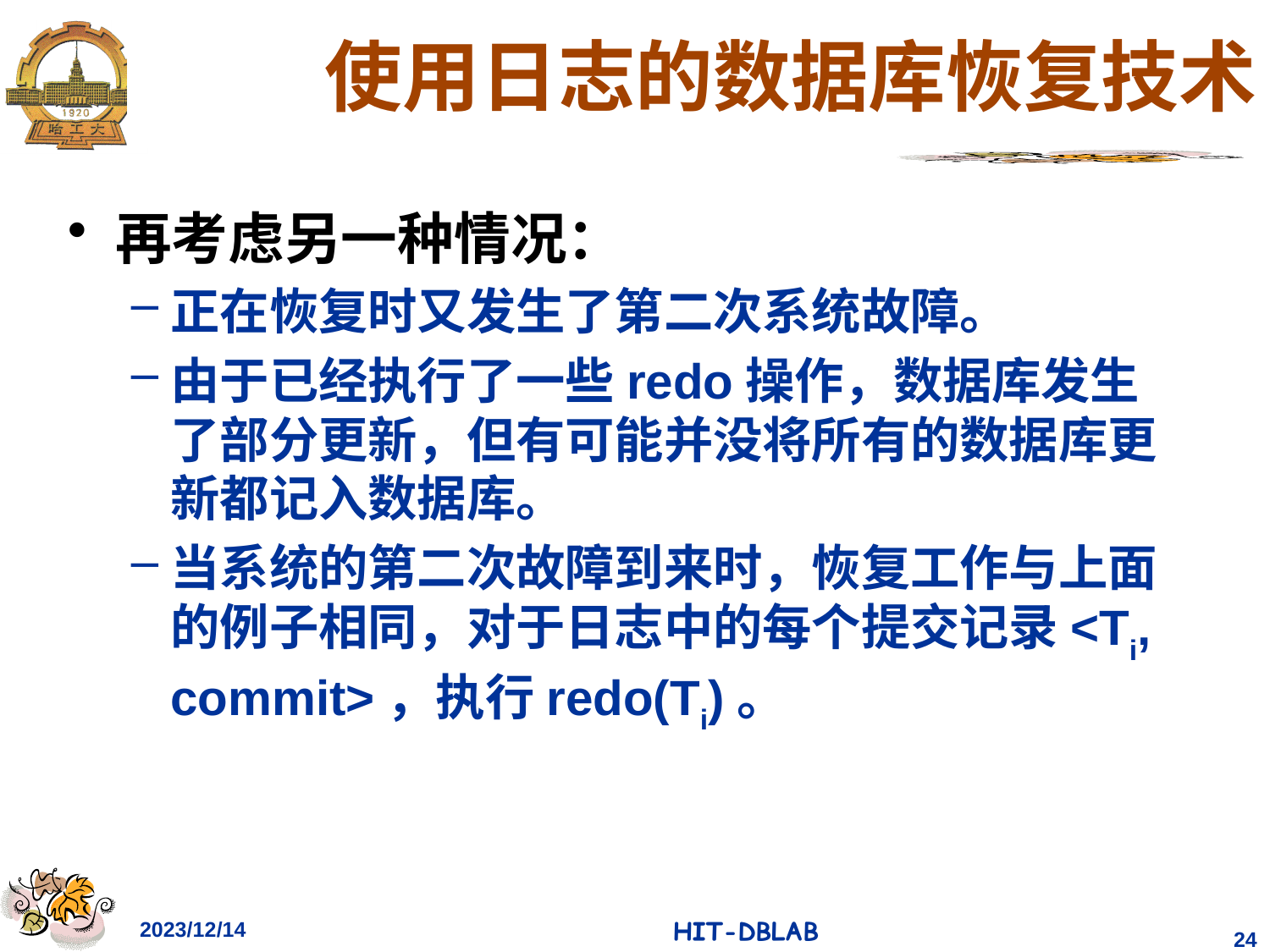

# 使用日志的数据库恢复技术
再考虑另一种情况：
正在恢复时又发生了第二次系统故障。
由于已经执行了一些redo操作，数据库发生了部分更新，但有可能并没将所有的数据库更新都记入数据库。
当系统的第二次故障到来时，恢复工作与上面的例子相同，对于日志中的每个提交记录<Ti, commit>，执行redo(Ti)。
2023/12/14
HIT-DBLAB
24